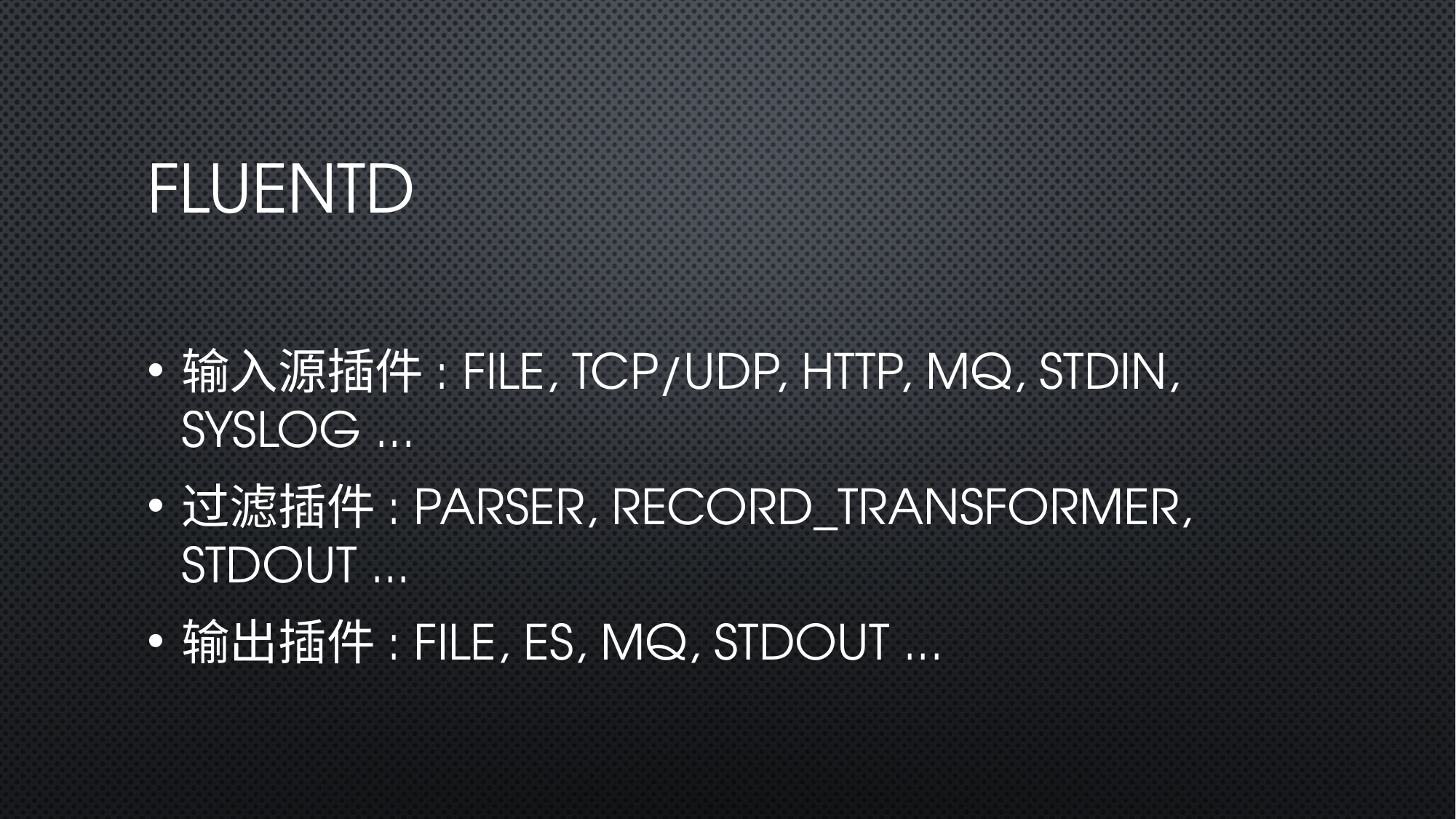

# Fluentd
输入源插件: File, Tcp/Udp, Http, MQ, Stdin, Syslog ...
过滤插件: Parser, Record_Transformer, Stdout ...
输出插件: File, ES, MQ, Stdout ...